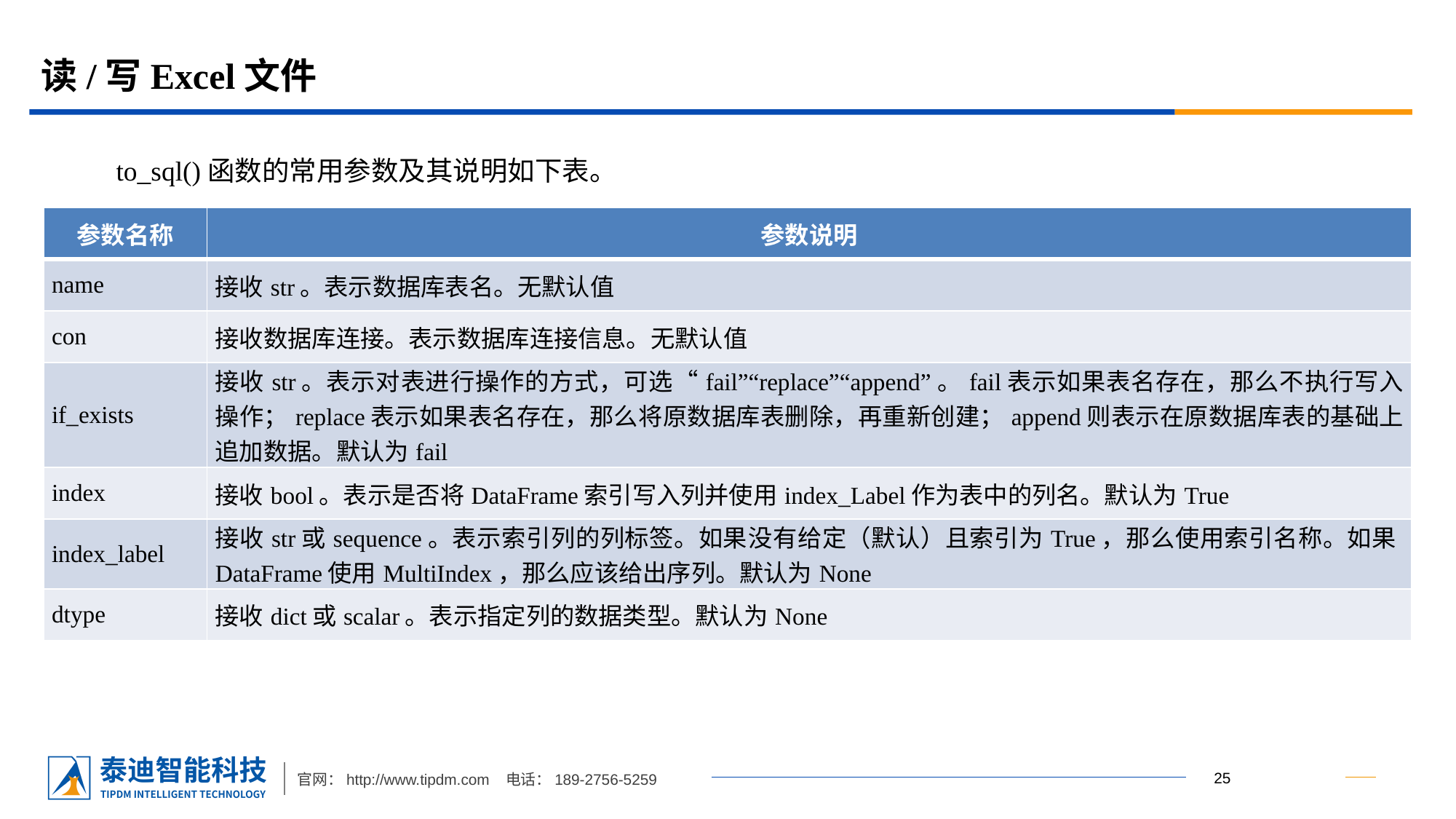

# 读/写Excel文件
to_sql()函数的常用参数及其说明如下表。

| 参数名称 | 参数说明 |
| --- | --- |
| name | 接收str。表示数据库表名。无默认值 |
| con | 接收数据库连接。表示数据库连接信息。无默认值 |
| if\_exists | 接收str。表示对表进行操作的方式，可选“fail”“replace”“append”。fail表示如果表名存在，那么不执行写入操作；replace表示如果表名存在，那么将原数据库表删除，再重新创建；append则表示在原数据库表的基础上追加数据。默认为fail |
| index | 接收bool。表示是否将DataFrame索引写入列并使用index\_Label作为表中的列名。默认为True |
| index\_label | 接收str或sequence。表示索引列的列标签。如果没有给定（默认）且索引为True，那么使用索引名称。如果DataFrame使用MultiIndex，那么应该给出序列。默认为None |
| dtype | 接收dict或scalar。表示指定列的数据类型。默认为None |